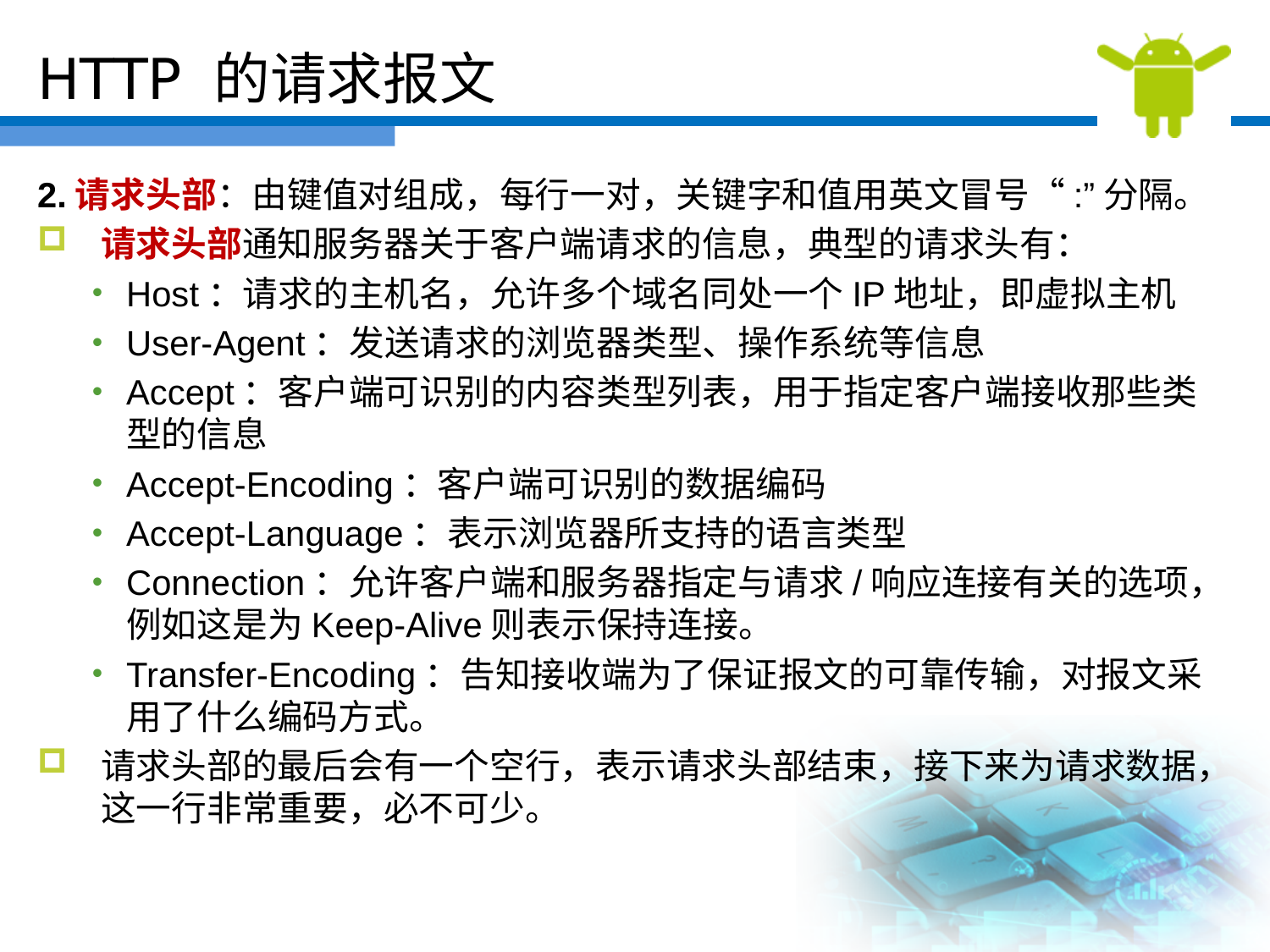

# HTTP 的请求报文
2.请求头部：由键值对组成，每行一对，关键字和值用英文冒号“:”分隔。
请求头部通知服务器关于客户端请求的信息，典型的请求头有：
Host：请求的主机名，允许多个域名同处一个IP地址，即虚拟主机
User-Agent：发送请求的浏览器类型、操作系统等信息
Accept：客户端可识别的内容类型列表，用于指定客户端接收那些类型的信息
Accept-Encoding：客户端可识别的数据编码
Accept-Language：表示浏览器所支持的语言类型
Connection：允许客户端和服务器指定与请求/响应连接有关的选项，例如这是为Keep-Alive则表示保持连接。
Transfer-Encoding：告知接收端为了保证报文的可靠传输，对报文采用了什么编码方式。
请求头部的最后会有一个空行，表示请求头部结束，接下来为请求数据，这一行非常重要，必不可少。